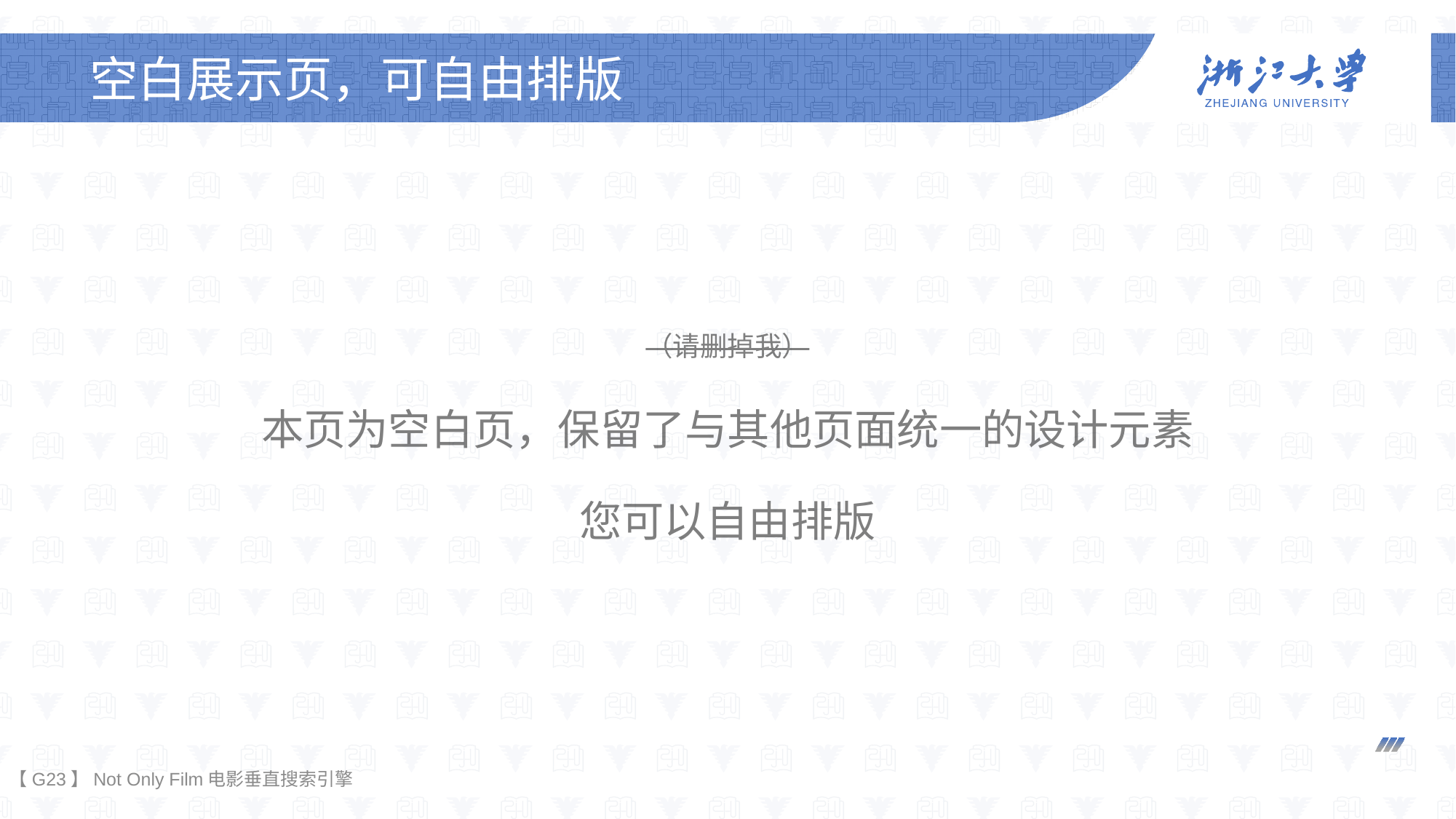

# 空白展示页，可自由排版
（请删掉我）
本页为空白页，保留了与其他页面统一的设计元素
您可以自由排版
【G23】Not Only Film电影垂直搜索引擎